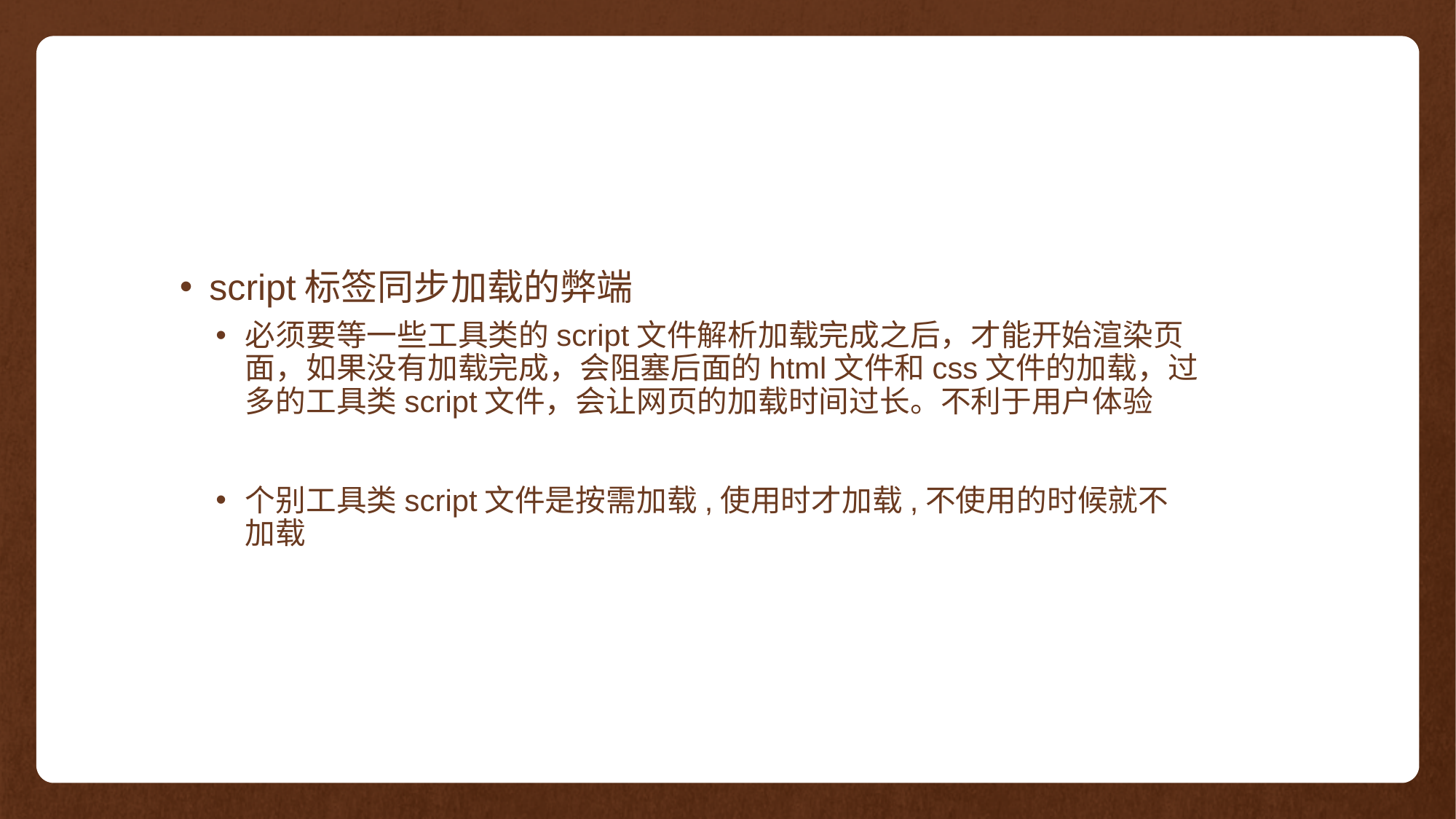

script标签同步加载的弊端
必须要等一些工具类的script文件解析加载完成之后，才能开始渲染页面，如果没有加载完成，会阻塞后面的html文件和css文件的加载，过多的工具类script文件，会让网页的加载时间过长。不利于用户体验

个别工具类script文件是按需加载,使用时才加载,不使用的时候就不加载